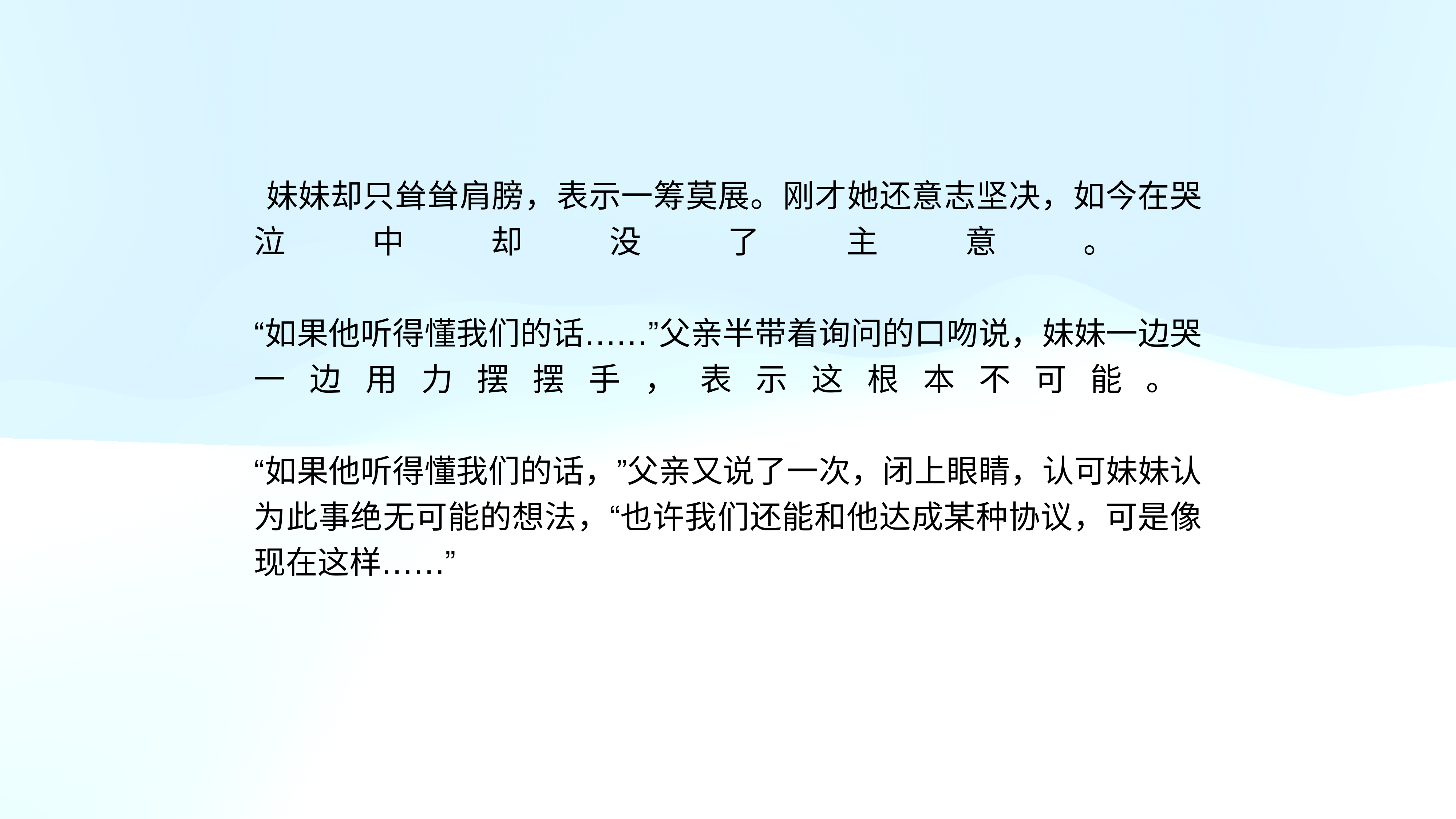

妹妹却只耸耸肩膀，表示一筹莫展。刚才她还意志坚决，如今在哭泣中却没了主意。
“如果他听得懂我们的话……”父亲半带着询问的口吻说，妹妹一边哭一边用力摆摆手，表示这根本不可能。
“如果他听得懂我们的话，”父亲又说了一次，闭上眼睛，认可妹妹认为此事绝无可能的想法，“也许我们还能和他达成某种协议，可是像现在这样……”